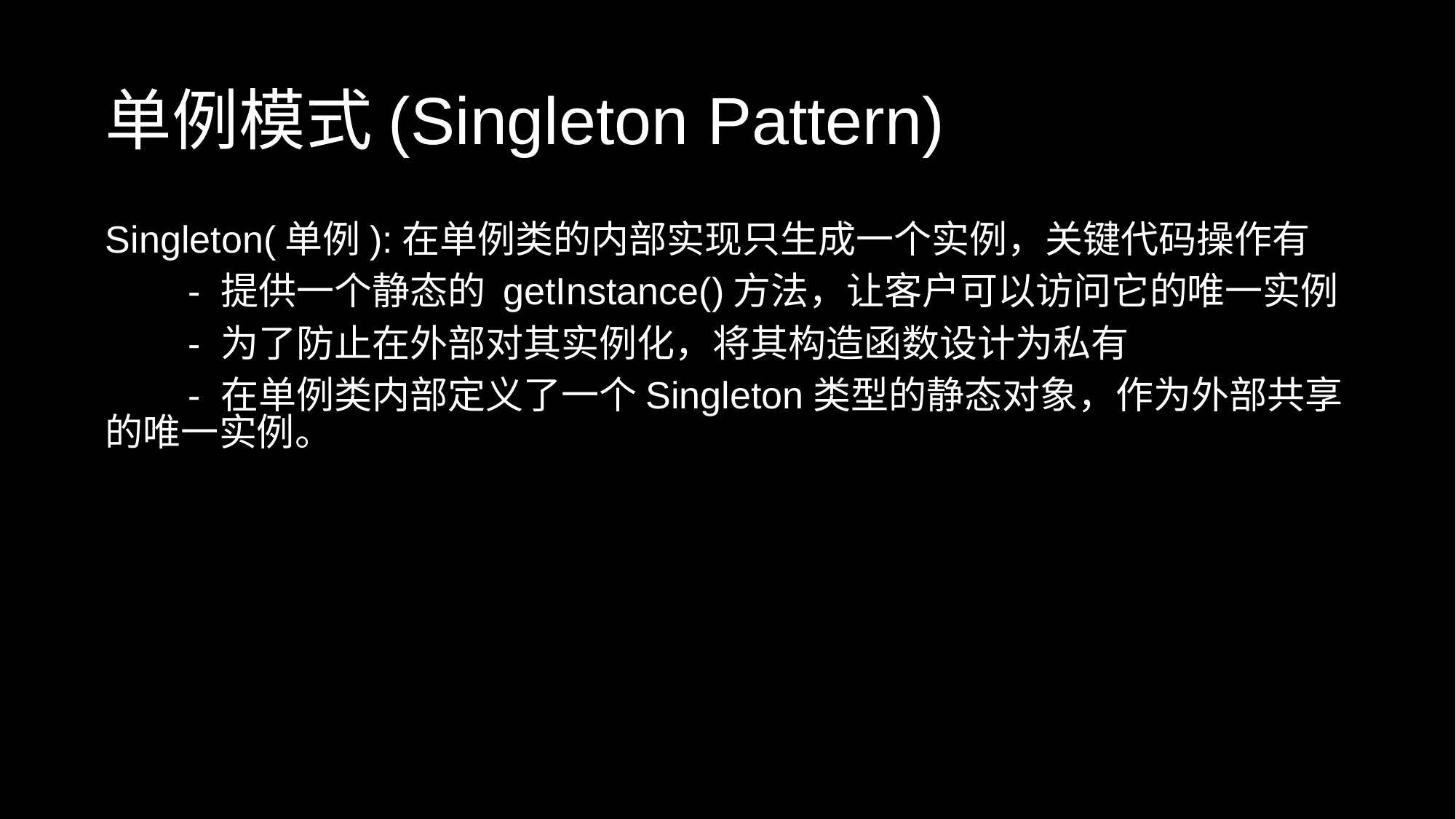

# 单例模式(Singleton Pattern)
Singleton(单例):在单例类的内部实现只生成一个实例，关键代码操作有
- 提供一个静态的 getInstance()方法，让客户可以访问它的唯一实例
- 为了防止在外部对其实例化，将其构造函数设计为私有
- 在单例类内部定义了一个Singleton类型的静态对象，作为外部共享的唯一实例。